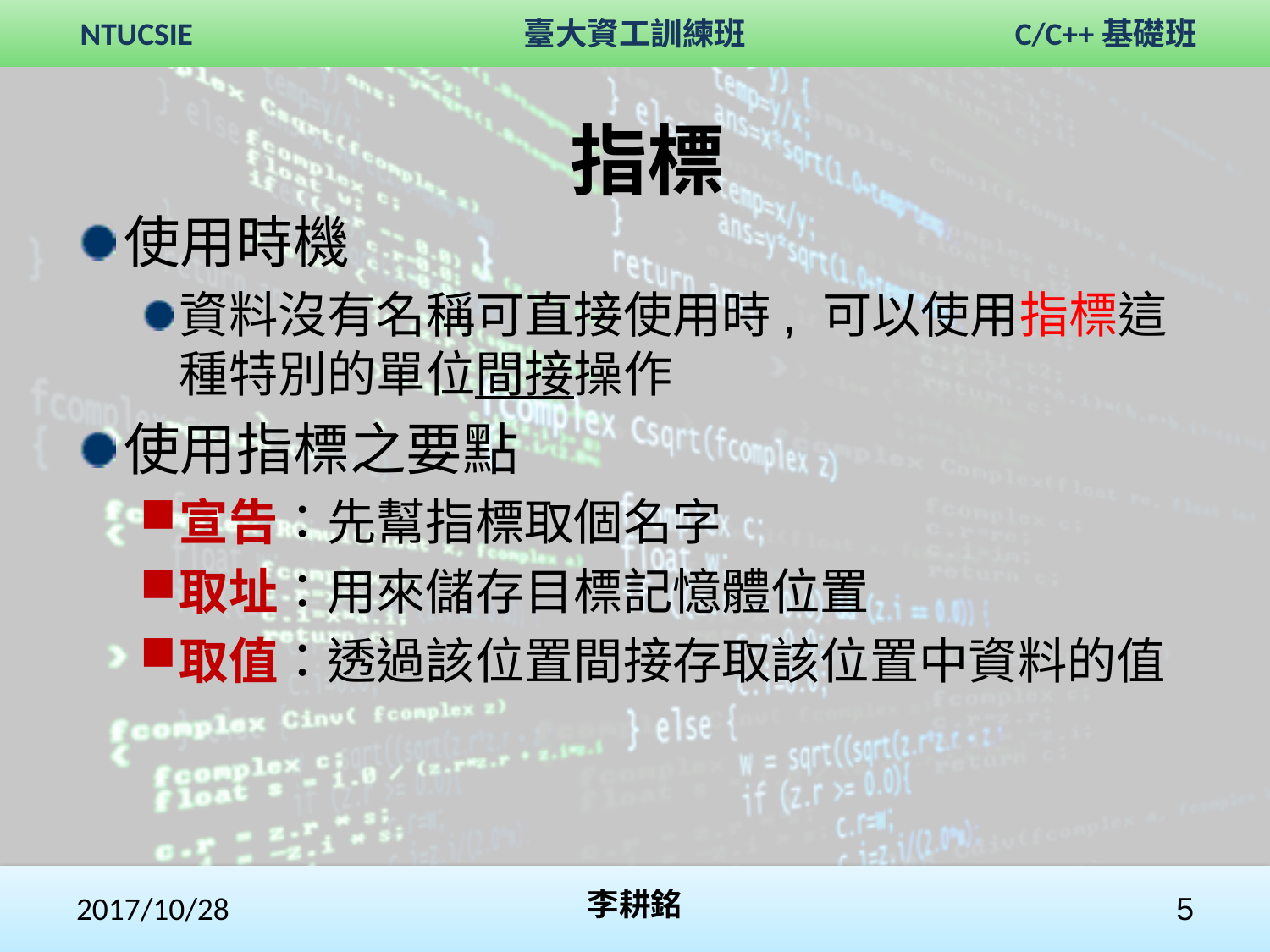

# 指標
使用時機
資料沒有名稱可直接使用時, 可以使用指標這種特別的單位間接操作
使用指標之要點
宣告：先幫指標取個名字
取址：用來儲存目標記憶體位置
取值：透過該位置間接存取該位置中資料的值
2017/10/28
李耕銘
5